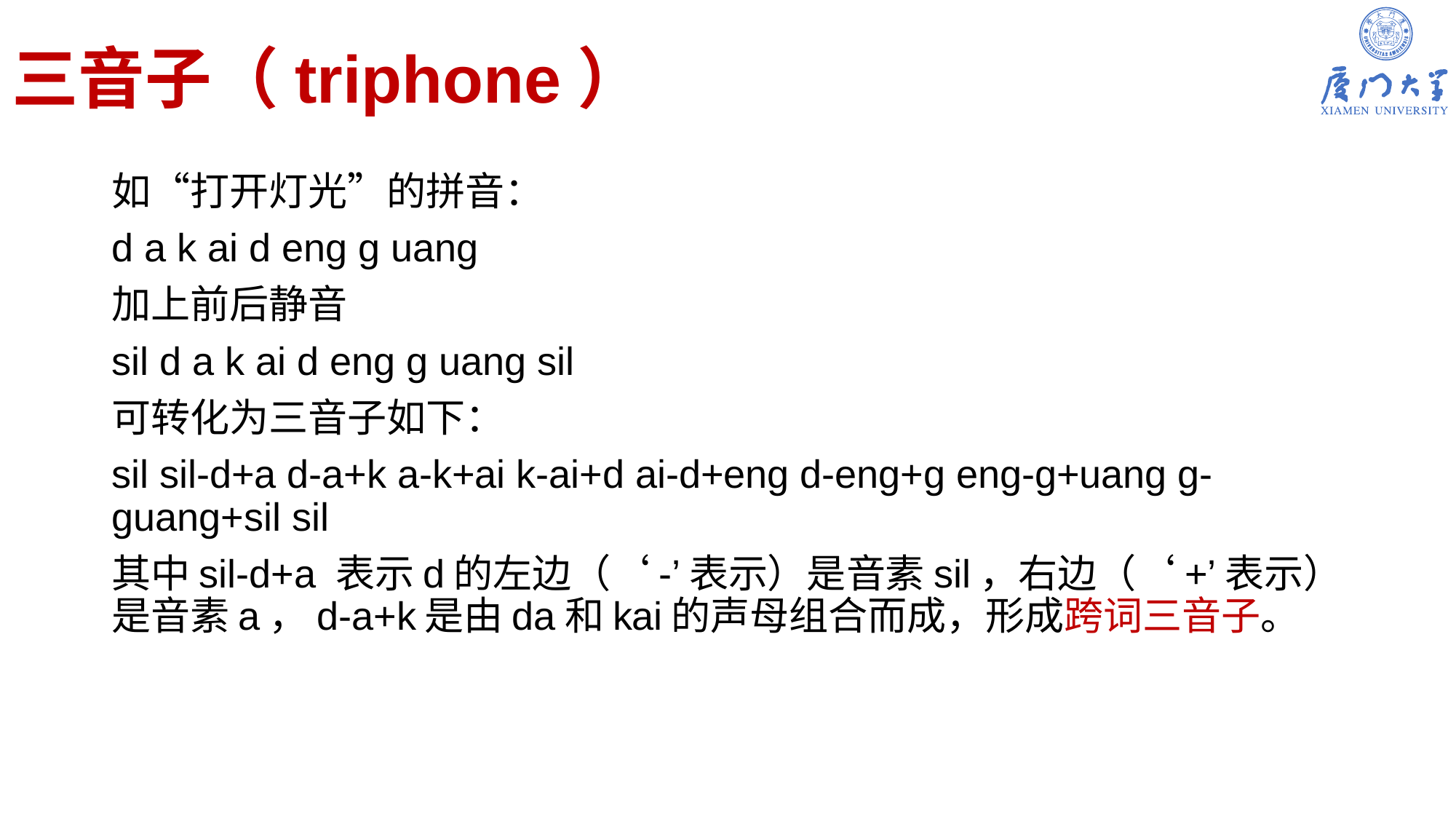

# 三音子（triphone）
如“打开灯光”的拼音：
d a k ai d eng g uang
加上前后静音
sil d a k ai d eng g uang sil
可转化为三音子如下：
sil sil-d+a d-a+k a-k+ai k-ai+d ai-d+eng d-eng+g eng-g+uang g-guang+sil sil
其中sil-d+a 表示d的左边（‘-’表示）是音素sil，右边（‘+’表示）是音素a，d-a+k是由da和kai的声母组合而成，形成跨词三音子。